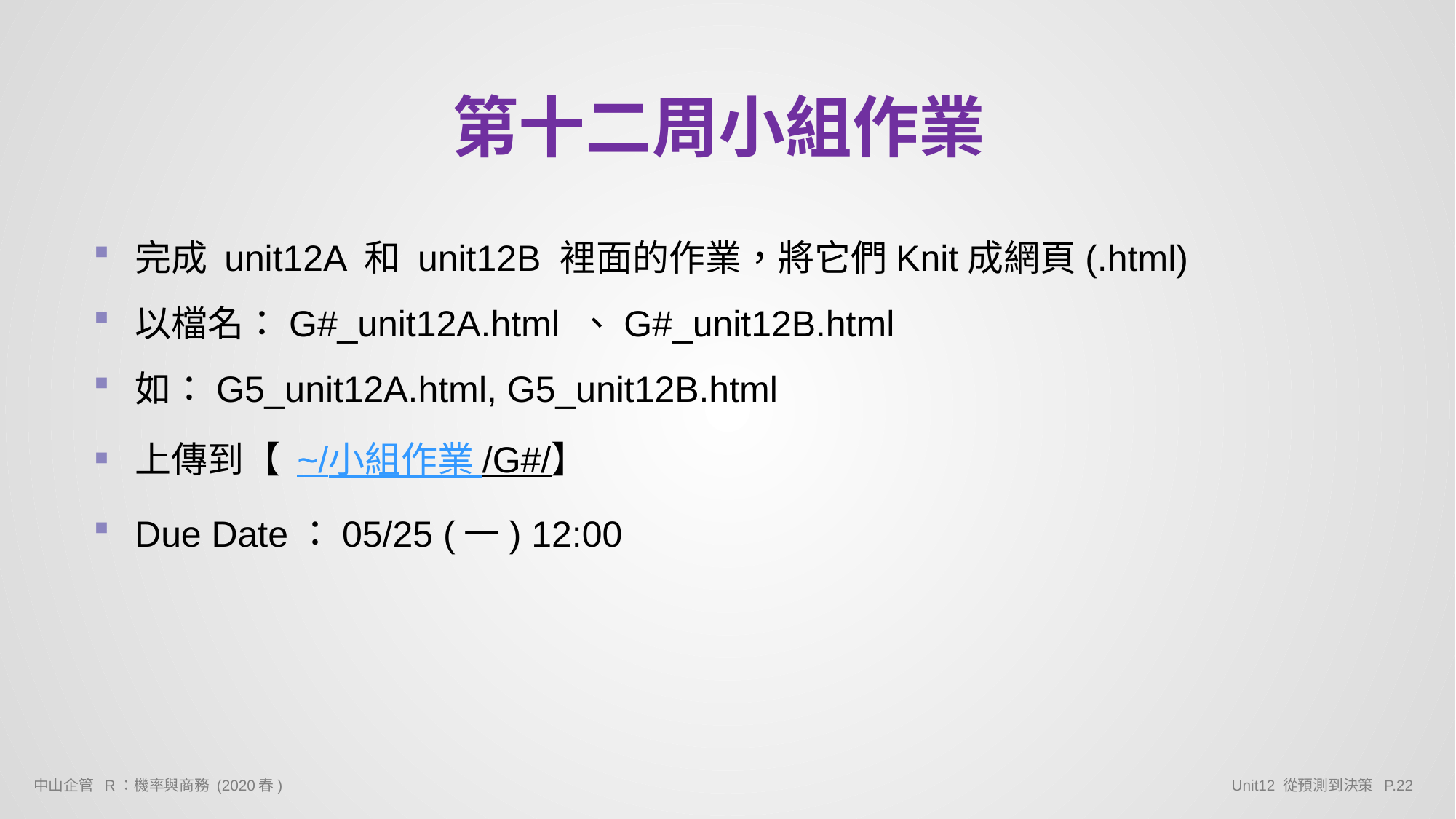

# 第十二周小組作業
完成 unit12A 和 unit12B 裡面的作業，將它們Knit成網頁(.html)
以檔名：G#_unit12A.html 、G#_unit12B.html
如：G5_unit12A.html, G5_unit12B.html
上傳到【 ~/小組作業 /G#/】
Due Date：05/25 (一) 12:00